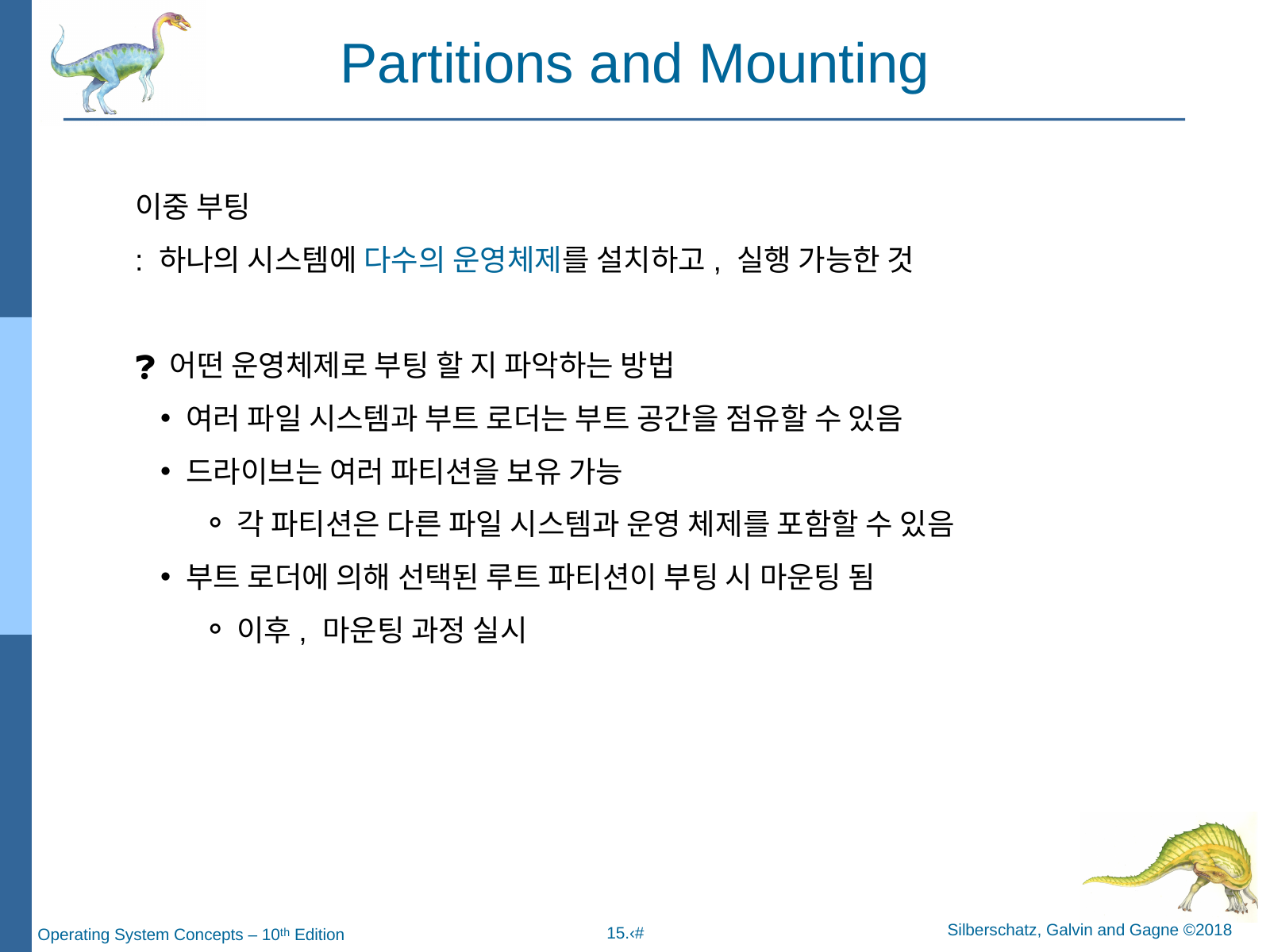

Partitions and Mounting

이중 부팅
: 하나의 시스템에 다수의 운영체제를 설치하고, 실행 가능한 것

❓ 어떤 운영체제로 부팅 할 지 파악하는 방법
여러 파일 시스템과 부트 로더는 부트 공간을 점유할 수 있음
드라이브는 여러 파티션을 보유 가능
각 파티션은 다른 파일 시스템과 운영 체제를 포함할 수 있음
부트 로더에 의해 선택된 루트 파티션이 부팅 시 마운팅 됨
이후, 마운팅 과정 실시

Silberschatz, Galvin and Gagne ©2018
15.‹#
Operating System Concepts – 10ᵗʰ Edition